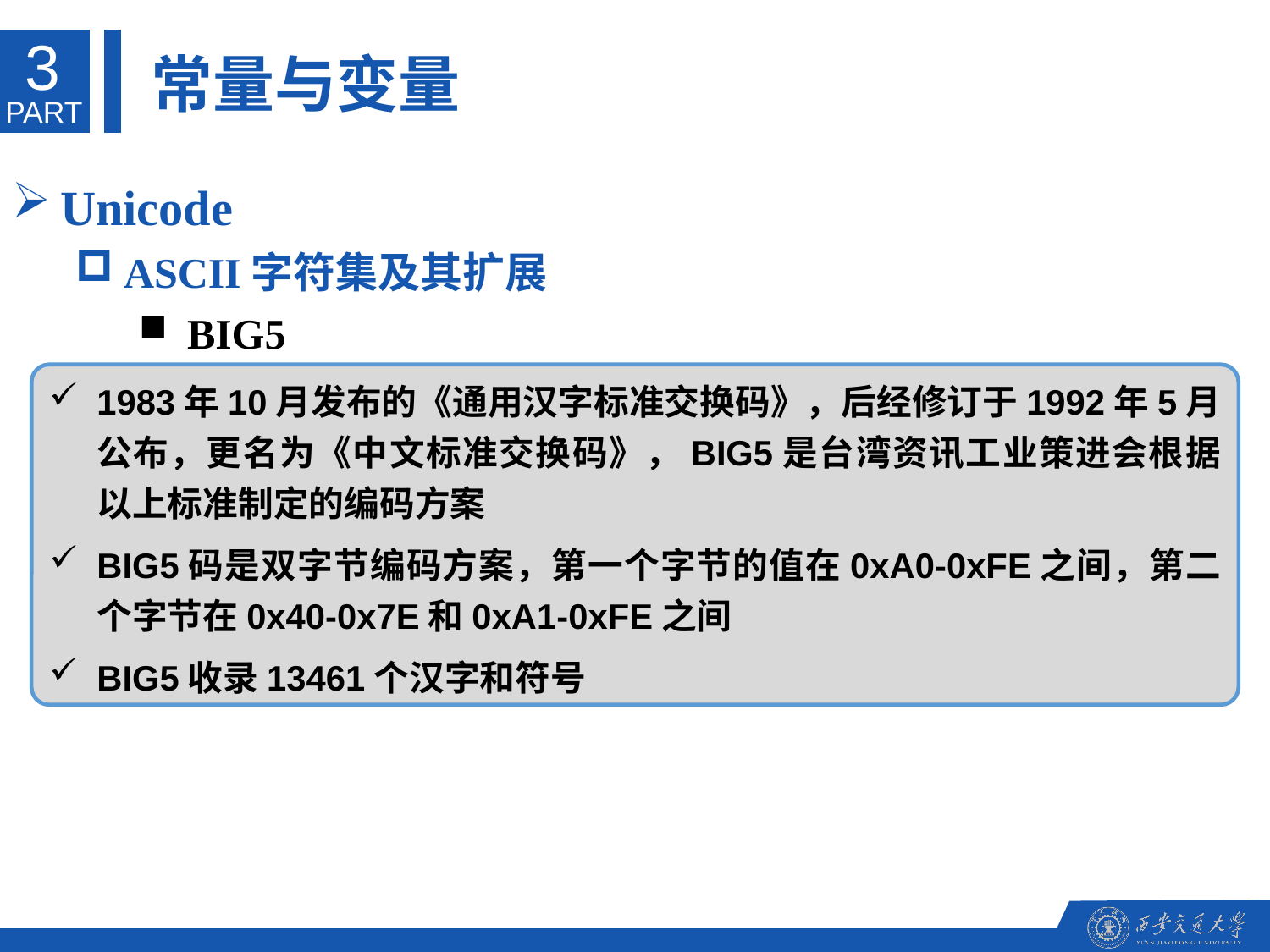

3
常量与变量
PART
Unicode
ASCII字符集及其扩展
BIG5

1983年10月发布的《通用汉字标准交换码》，后经修订于1992年5月公布，更名为《中文标准交换码》，BIG5是台湾资讯工业策进会根据以上标准制定的编码方案
BIG5码是双字节编码方案，第一个字节的值在0xA0-0xFE之间，第二个字节在0x40-0x7E和0xA1-0xFE之间
BIG5收录13461个汉字和符号